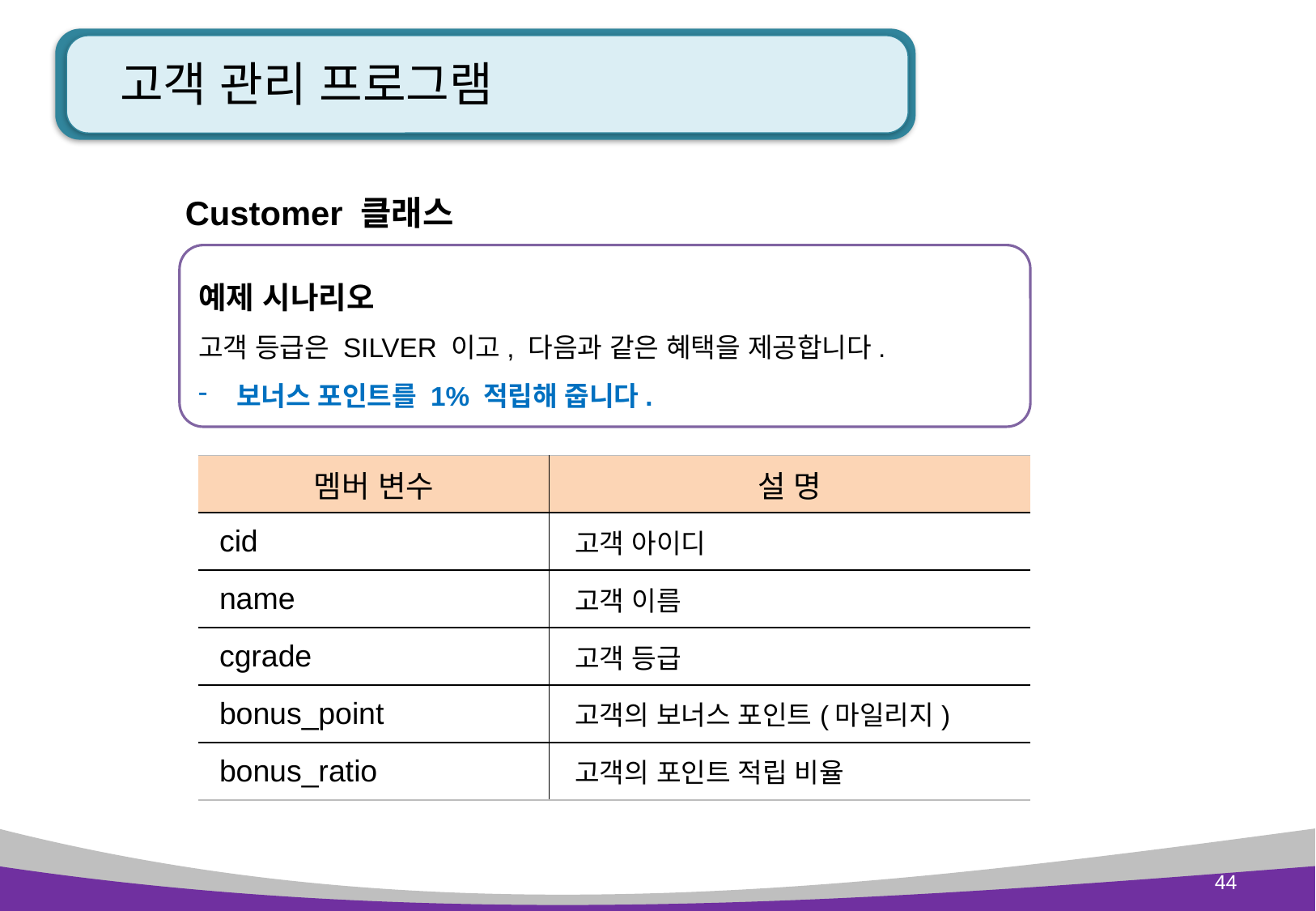

# 고객 관리 프로그램
Customer 클래스
예제 시나리오
고객 등급은 SILVER 이고, 다음과 같은 혜택을 제공합니다.
보너스 포인트를 1% 적립해 줍니다.
| 멤버 변수 | 설 명 |
| --- | --- |
| cid | 고객 아이디 |
| name | 고객 이름 |
| cgrade | 고객 등급 |
| bonus\_point | 고객의 보너스 포인트(마일리지) |
| bonus\_ratio | 고객의 포인트 적립 비율 |
44